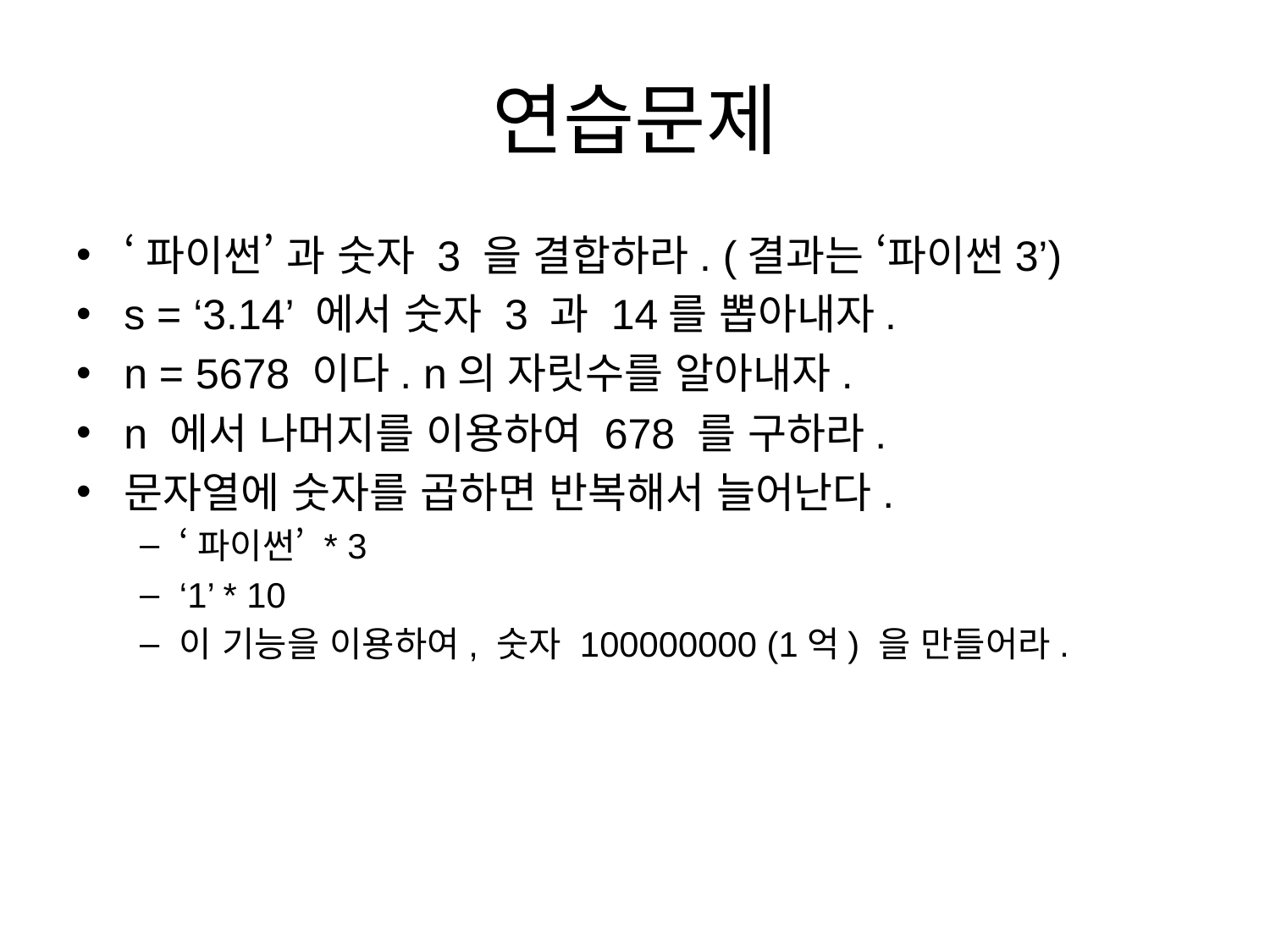

# 연습문제
‘파이썬’ 과 숫자 3 을 결합하라. (결과는 ‘파이썬3’)
s = ‘3.14’ 에서 숫자 3 과 14를 뽑아내자.
n = 5678 이다. n의 자릿수를 알아내자.
n 에서 나머지를 이용하여 678 를 구하라.
문자열에 숫자를 곱하면 반복해서 늘어난다.
‘파이썬’ * 3
‘1’ * 10
이 기능을 이용하여, 숫자 100000000 (1억) 을 만들어라.